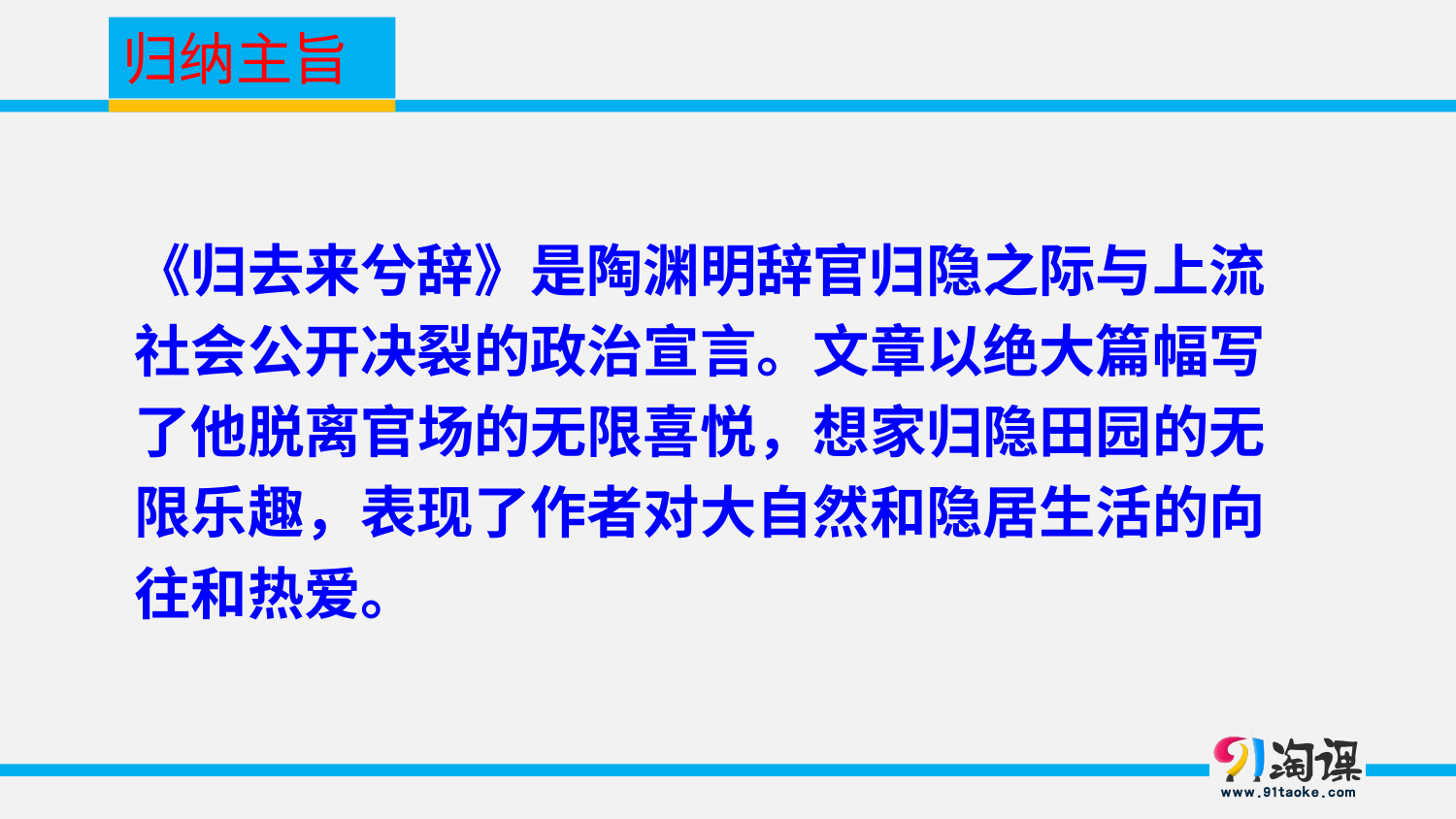

归纳主旨
《归去来兮辞》是陶渊明辞官归隐之际与上流社会公开决裂的政治宣言。文章以绝大篇幅写了他脱离官场的无限喜悦，想家归隐田园的无限乐趣，表现了作者对大自然和隐居生活的向往和热爱。